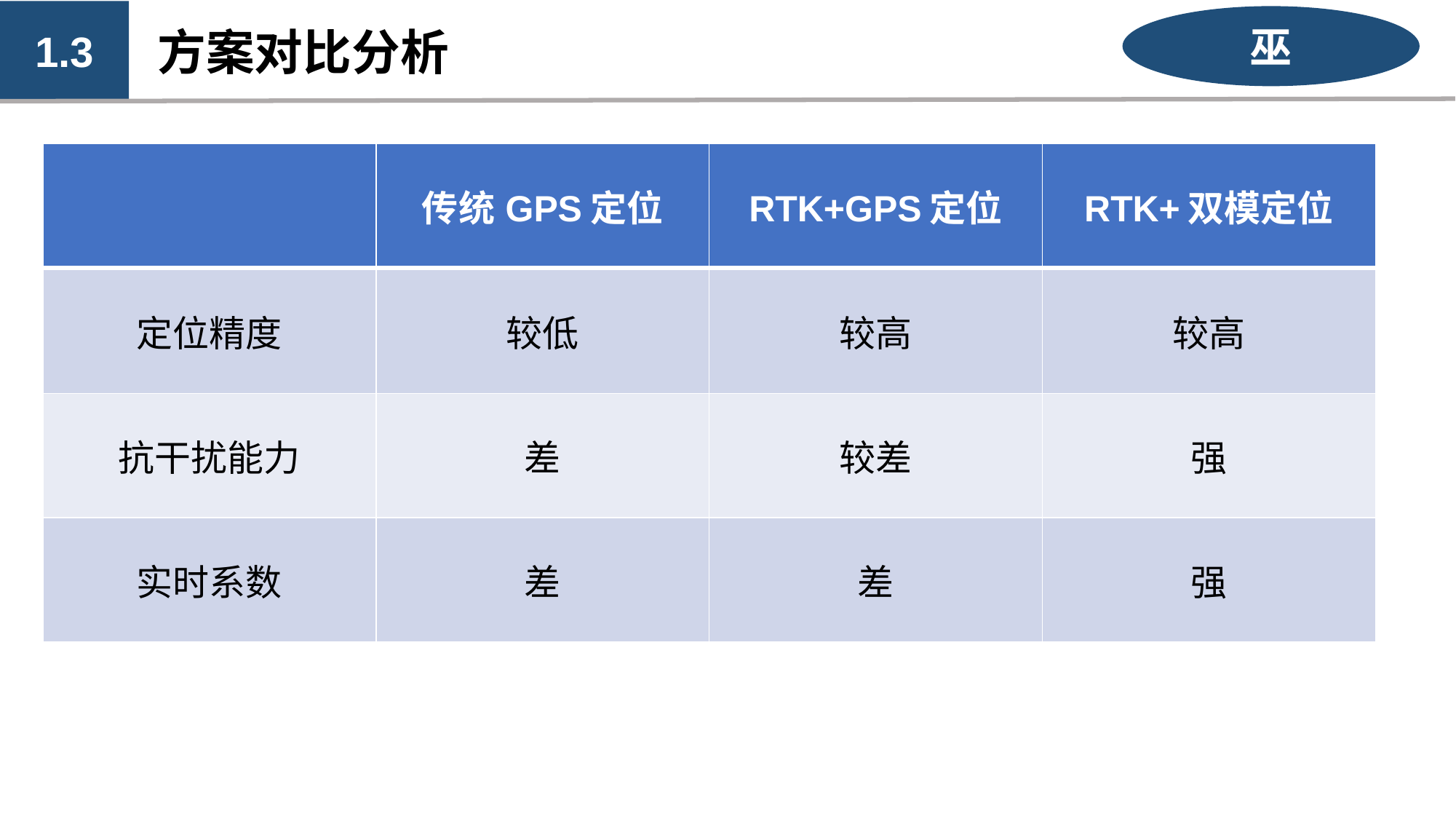

1.3

巫
方案对比分析
|  | 传统GPS定位 | RTK+GPS定位 | RTK+双模定位 |
| --- | --- | --- | --- |
| 定位精度 | 较低 | 较高 | 较高 |
| 抗干扰能力 | 差 | 较差 | 强 |
| 实时系数 | 差 | 差 | 强 |
技术基础